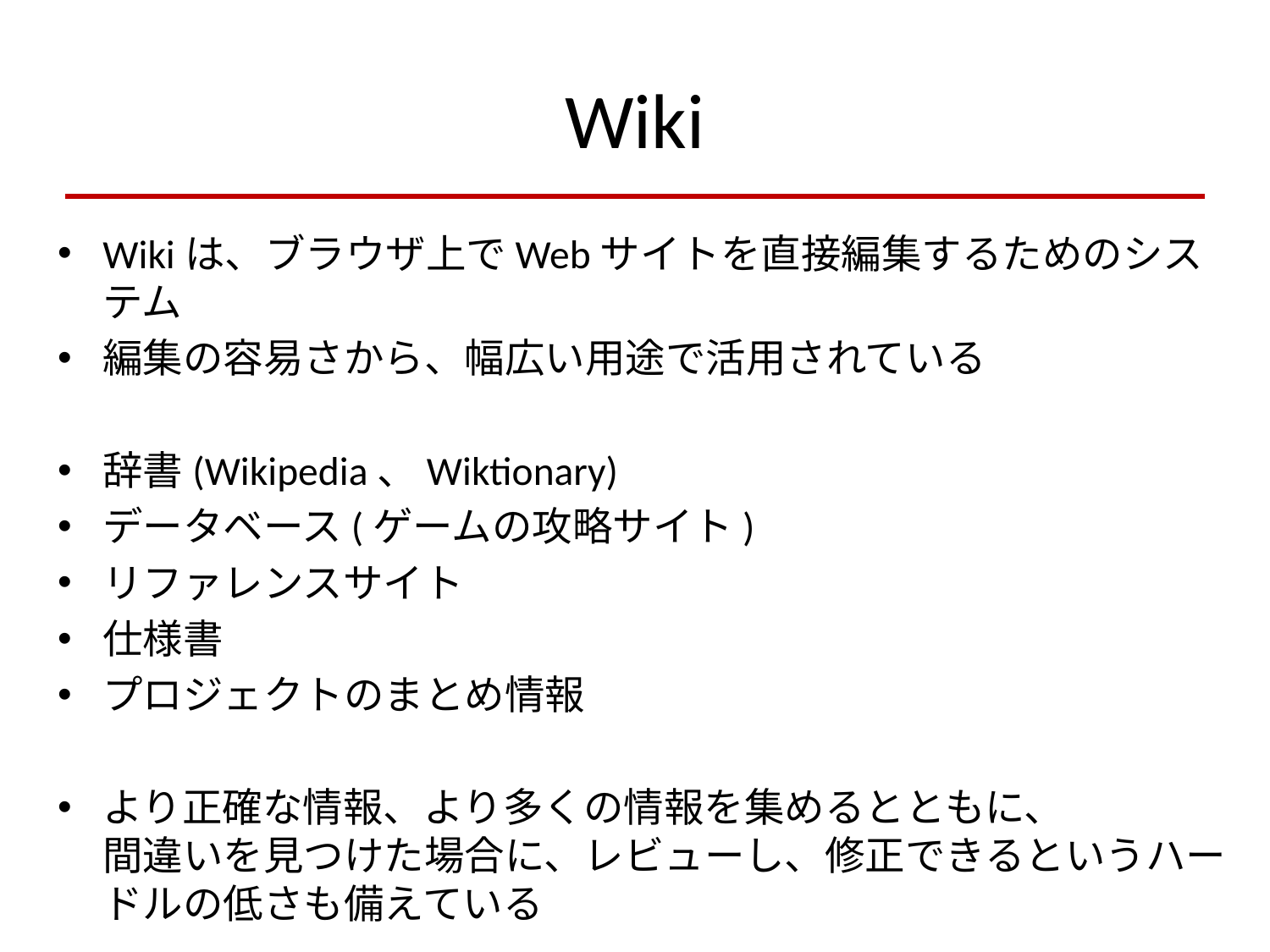

# Wiki
Wikiは、ブラウザ上でWebサイトを直接編集するためのシステム
編集の容易さから、幅広い用途で活用されている

辞書(Wikipedia、Wiktionary)
データベース(ゲームの攻略サイト)
リファレンスサイト
仕様書
プロジェクトのまとめ情報

より正確な情報、より多くの情報を集めるとともに、
間違いを見つけた場合に、レビューし、修正できるというハードルの低さも備えている